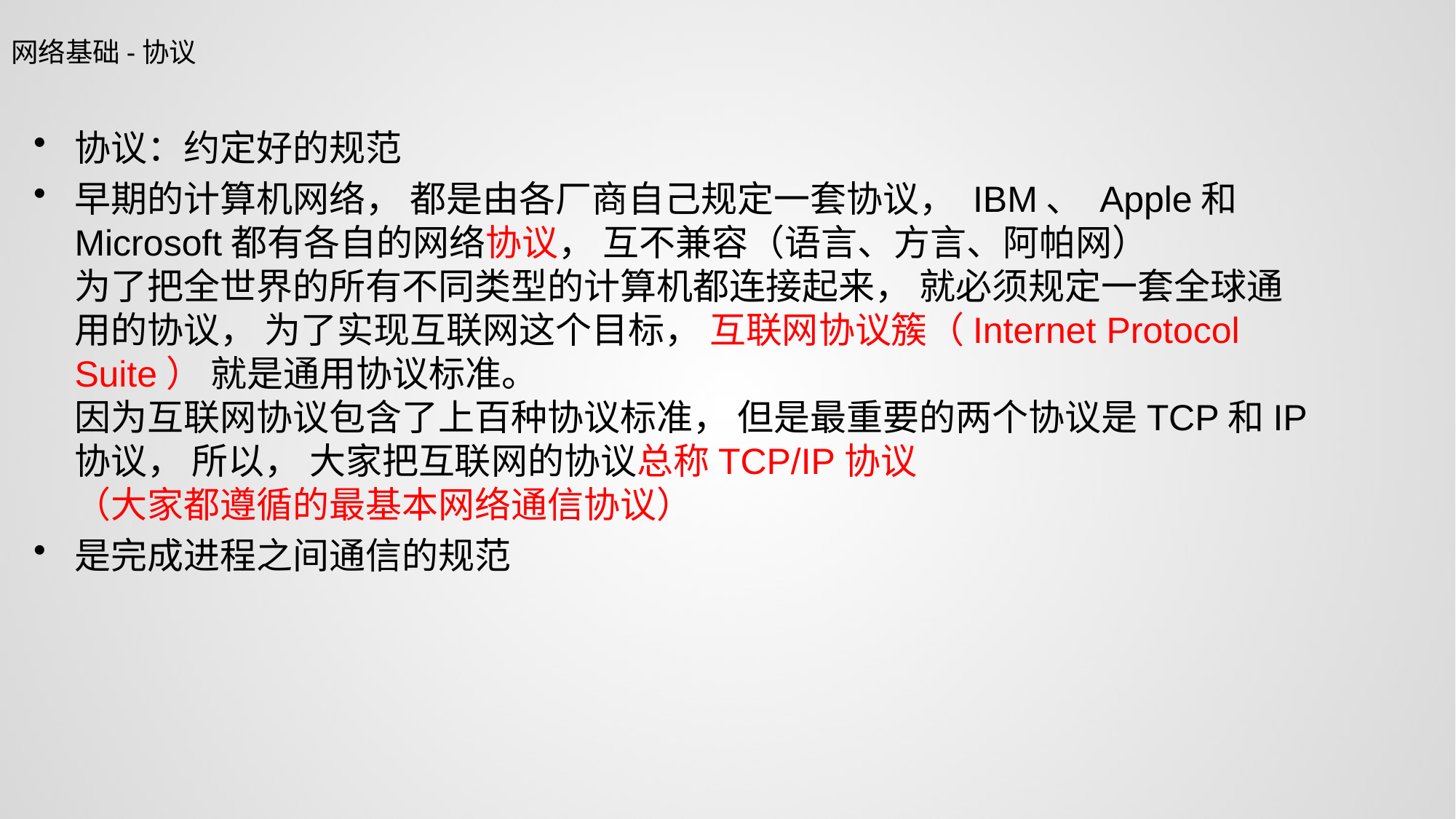

网络基础-协议
协议：约定好的规范
早期的计算机⽹络， 都是由各⼚商⾃⼰规定⼀套协议， IBM、 Apple和
Microsoft都有各⾃的⽹络协议， 互不兼容（语言、方言、阿帕网）
为了把全世界的所有不同类型的计算机都连接起来， 就必须规定⼀套全球通
⽤的协议， 为了实现互联⽹这个⽬标， 互联⽹协议簇（Internet Protocol
Suite） 就是通⽤协议标准。
因为互联⽹协议包含了上百种协议标准， 但是最重要的两个协议是TCP和IP
协议， 所以， ⼤家把互联⽹的协议总称TCP/IP协议
（大家都遵循的最基本网络通信协议）
是完成进程之间通信的规范